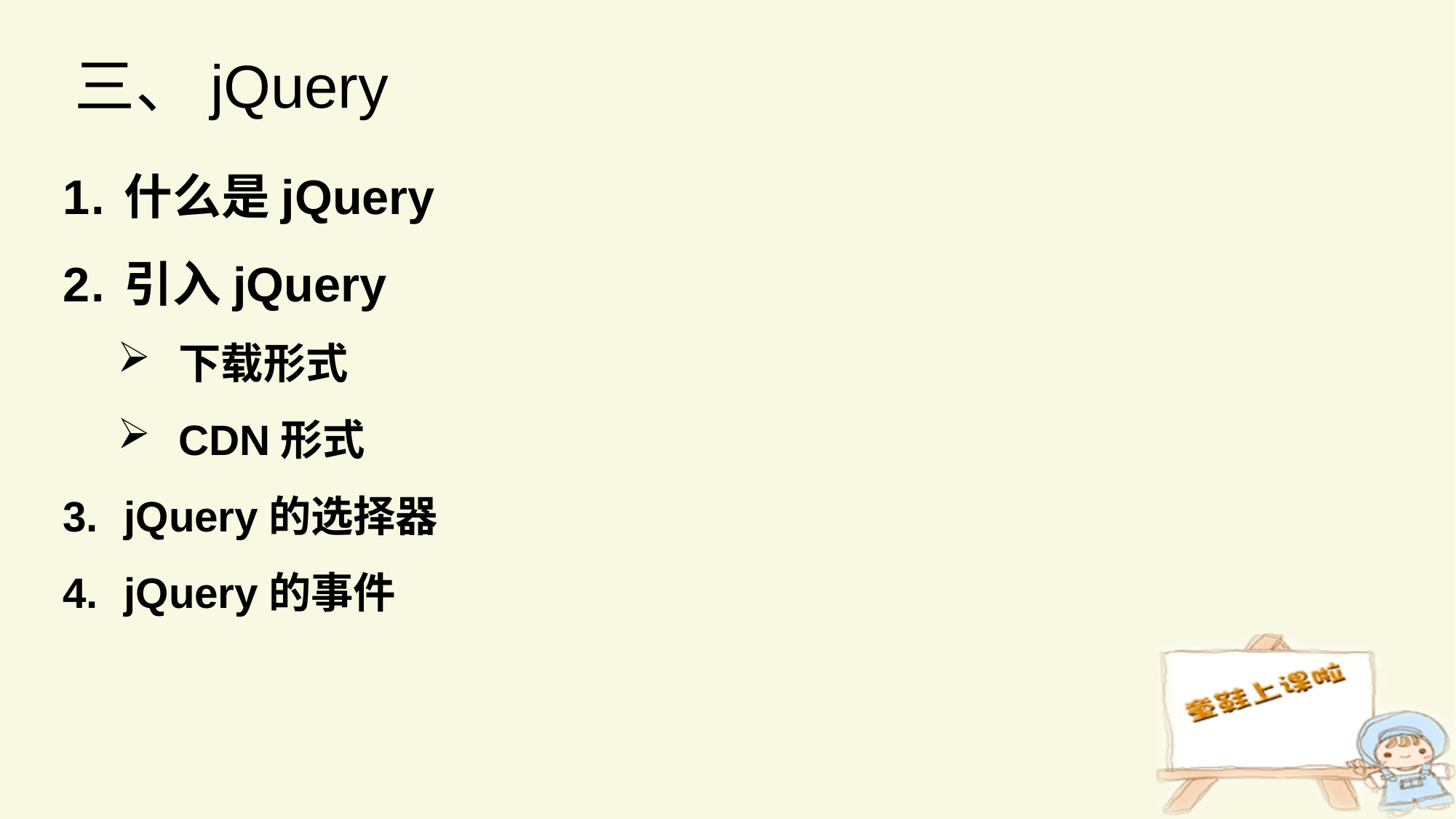

三、jQuery
什么是jQuery
引入jQuery
下载形式
CDN形式
jQuery的选择器
jQuery的事件